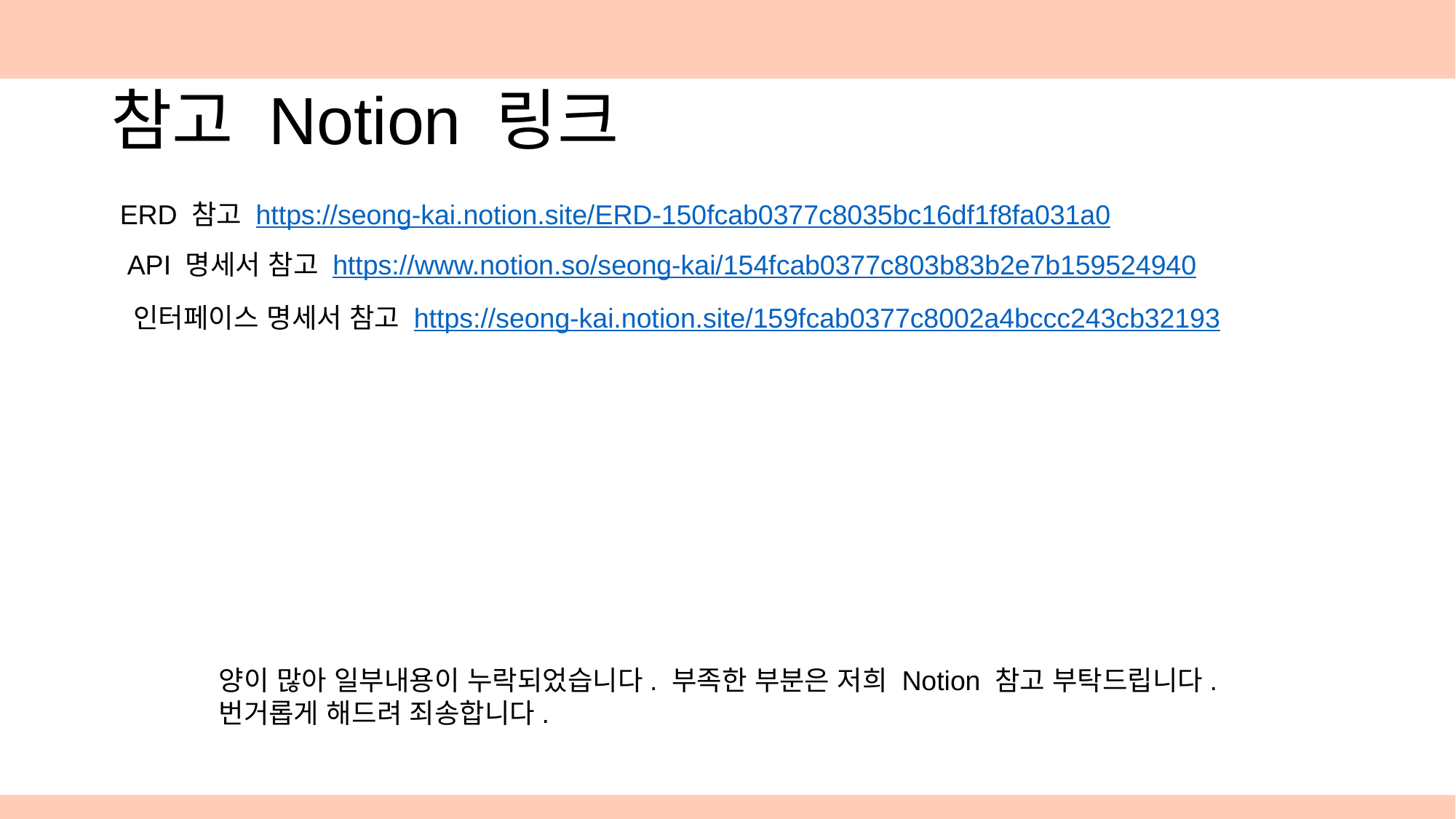

# 참고 Notion 링크
ERD 참고 https://seong-kai.notion.site/ERD-150fcab0377c8035bc16df1f8fa031a0
API 명세서 참고 https://www.notion.so/seong-kai/154fcab0377c803b83b2e7b159524940
인터페이스 명세서 참고 https://seong-kai.notion.site/159fcab0377c8002a4bccc243cb32193
양이 많아 일부내용이 누락되었습니다. 부족한 부분은 저희 Notion 참고 부탁드립니다.
번거롭게 해드려 죄송합니다.